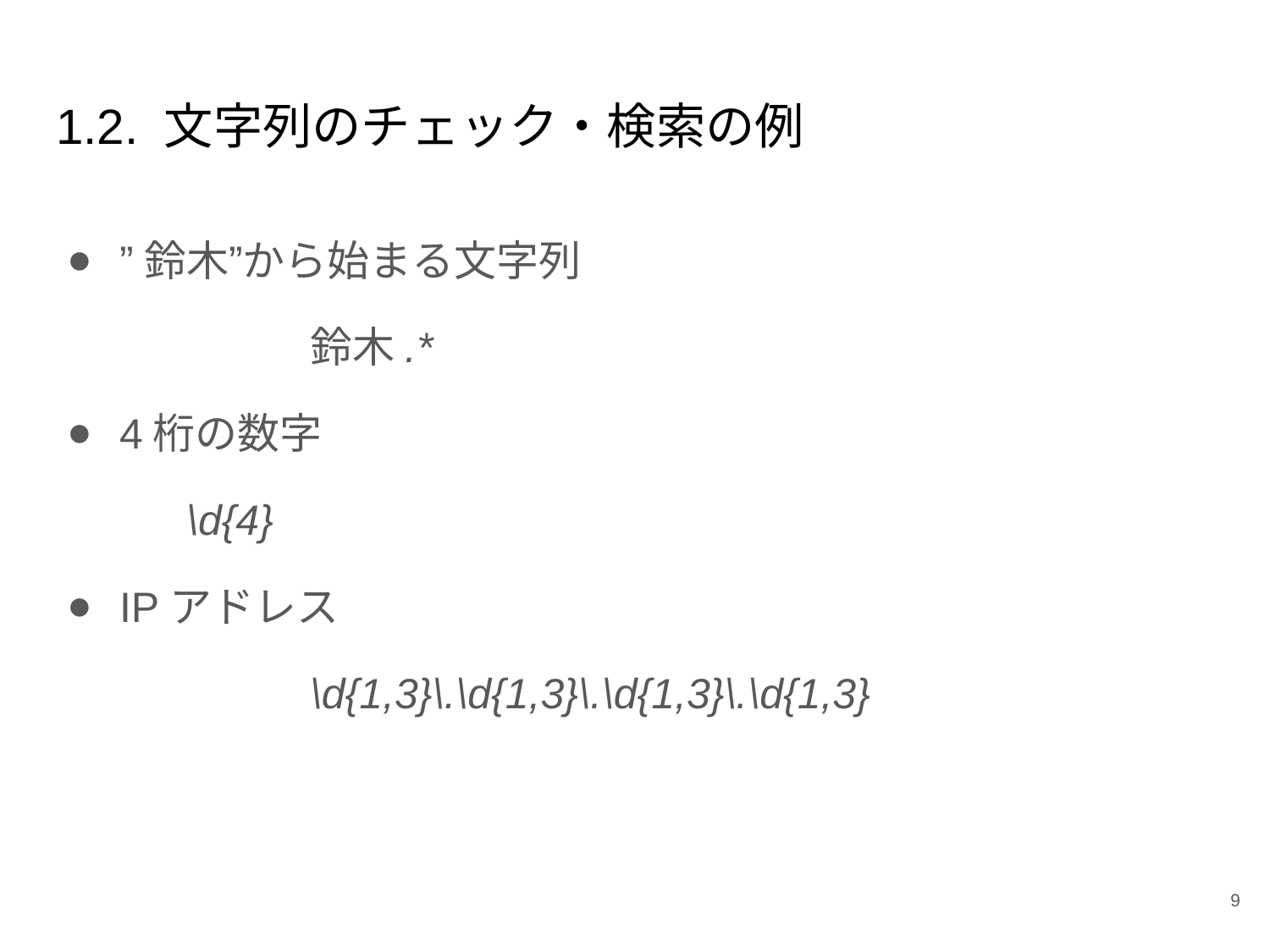

# 1.2. 文字列のチェック・検索の例
”鈴木”から始まる文字列
　　　　	鈴木.*
4桁の数字
           \d{4}
IPアドレス
		\d{1,3}\.\d{1,3}\.\d{1,3}\.\d{1,3}

9